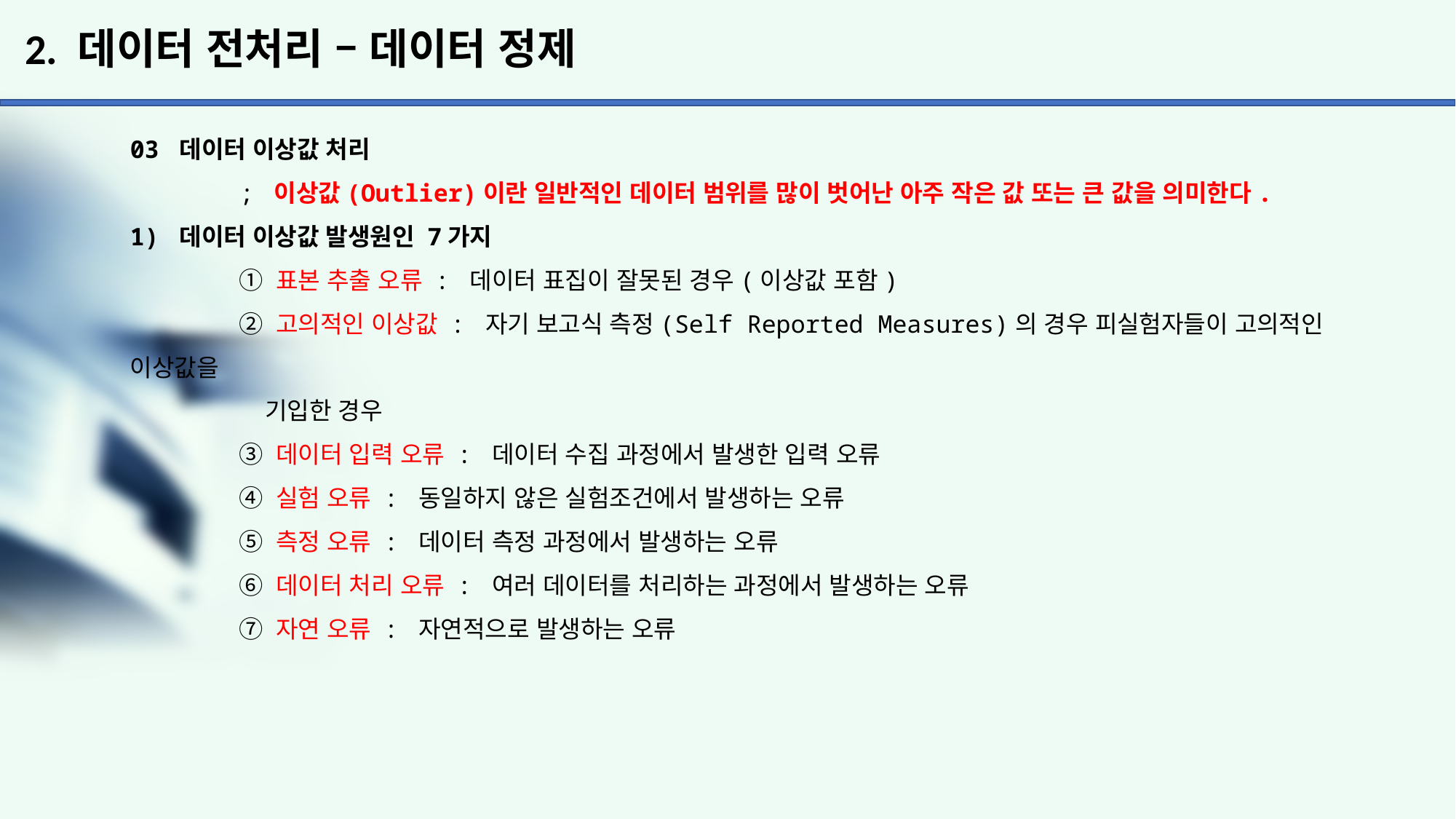

# 2. 데이터 전처리 – 데이터 정제
03 데이터 이상값 처리
	; 이상값(Outlier)이란 일반적인 데이터 범위를 많이 벗어난 아주 작은 값 또는 큰 값을 의미한다.
1) 데이터 이상값 발생원인 7가지
	① 표본 추출 오류 : 데이터 표집이 잘못된 경우(이상값 포함)
	② 고의적인 이상값 : 자기 보고식 측정(Self Reported Measures)의 경우 피실험자들이 고의적인 이상값을
	   기입한 경우
	③ 데이터 입력 오류 : 데이터 수집 과정에서 발생한 입력 오류
	④ 실험 오류 : 동일하지 않은 실험조건에서 발생하는 오류
	⑤ 측정 오류 : 데이터 측정 과정에서 발생하는 오류
	⑥ 데이터 처리 오류 : 여러 데이터를 처리하는 과정에서 발생하는 오류
	⑦ 자연 오류 : 자연적으로 발생하는 오류